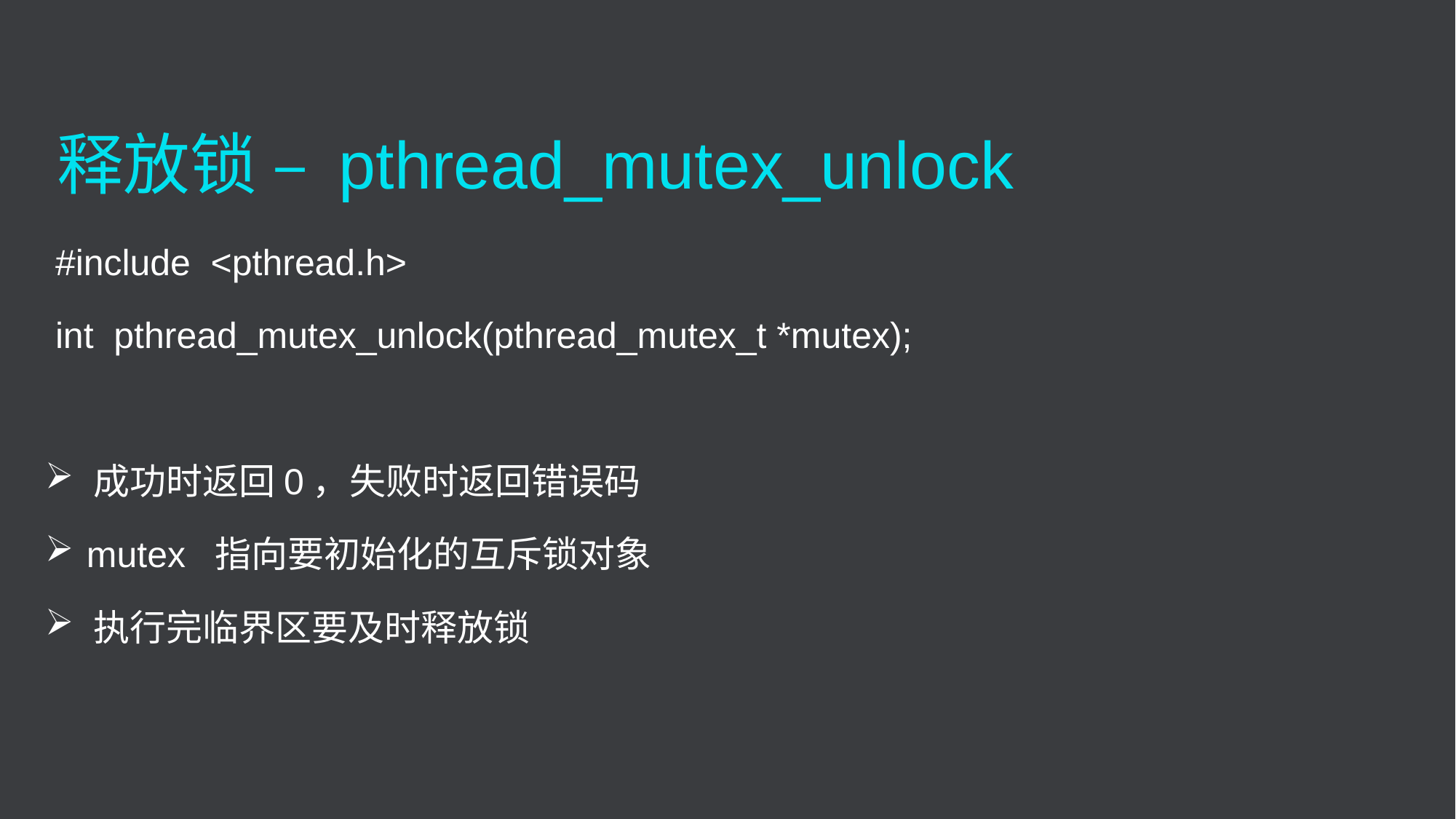

释放锁 – pthread_mutex_unlock
 #include  <pthread.h>
 int  pthread_mutex_unlock(pthread_mutex_t *mutex);

 成功时返回0，失败时返回错误码
 mutex  指向要初始化的互斥锁对象
 执行完临界区要及时释放锁